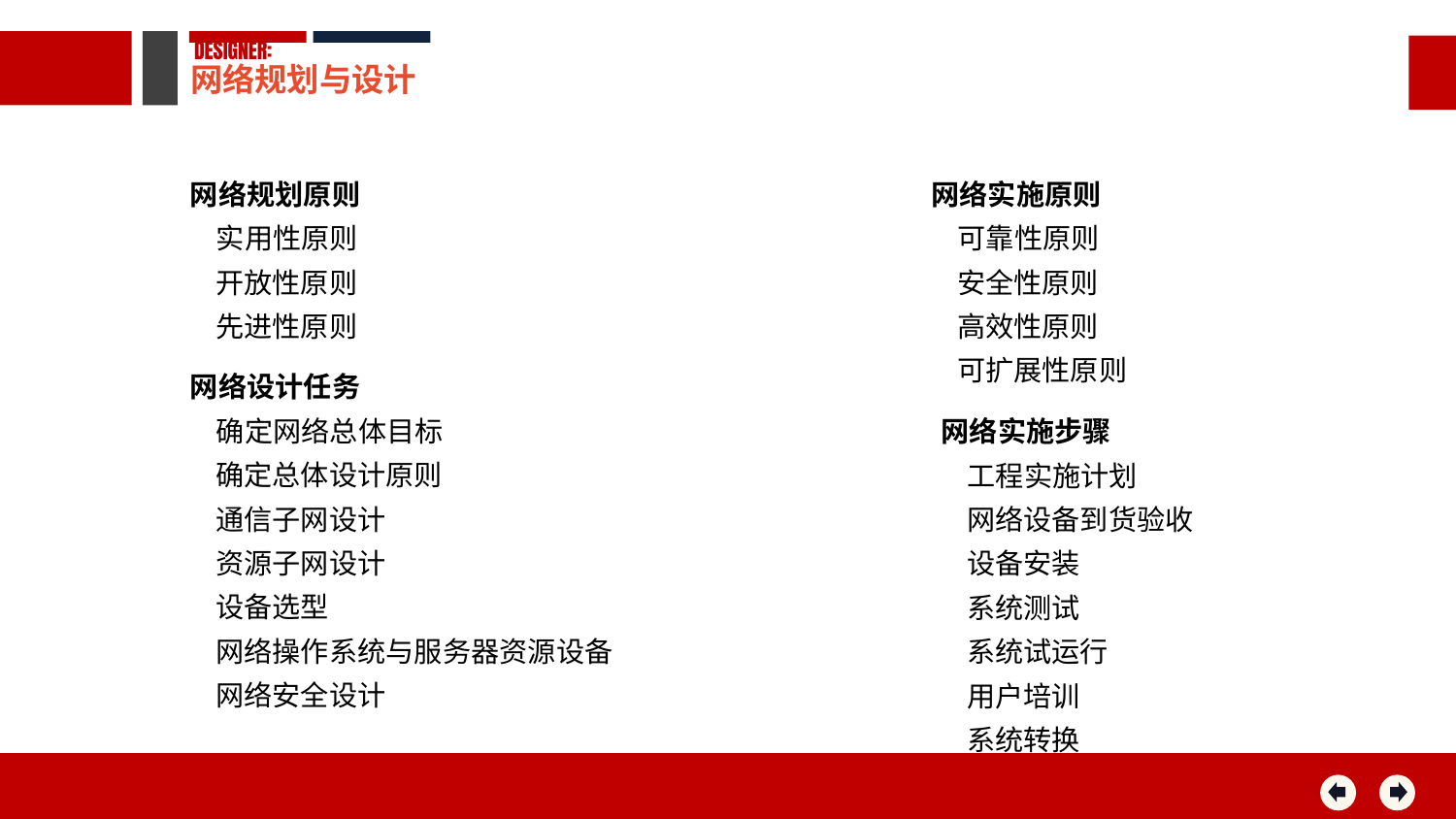

DESIGNER:
网络规划与设计
网络规划原则
   实用性原则
   开放性原则
   先进性原则
网络实施原则
   可靠性原则
   安全性原则
   高效性原则
   可扩展性原则
网络设计任务
   确定网络总体目标
   确定总体设计原则
   通信子网设计
   资源子网设计
   设备选型
   网络操作系统与服务器资源设备
   网络安全设计
网络实施步骤
   工程实施计划
   网络设备到货验收
   设备安装
   系统测试
   系统试运行
   用户培训
   系统转换